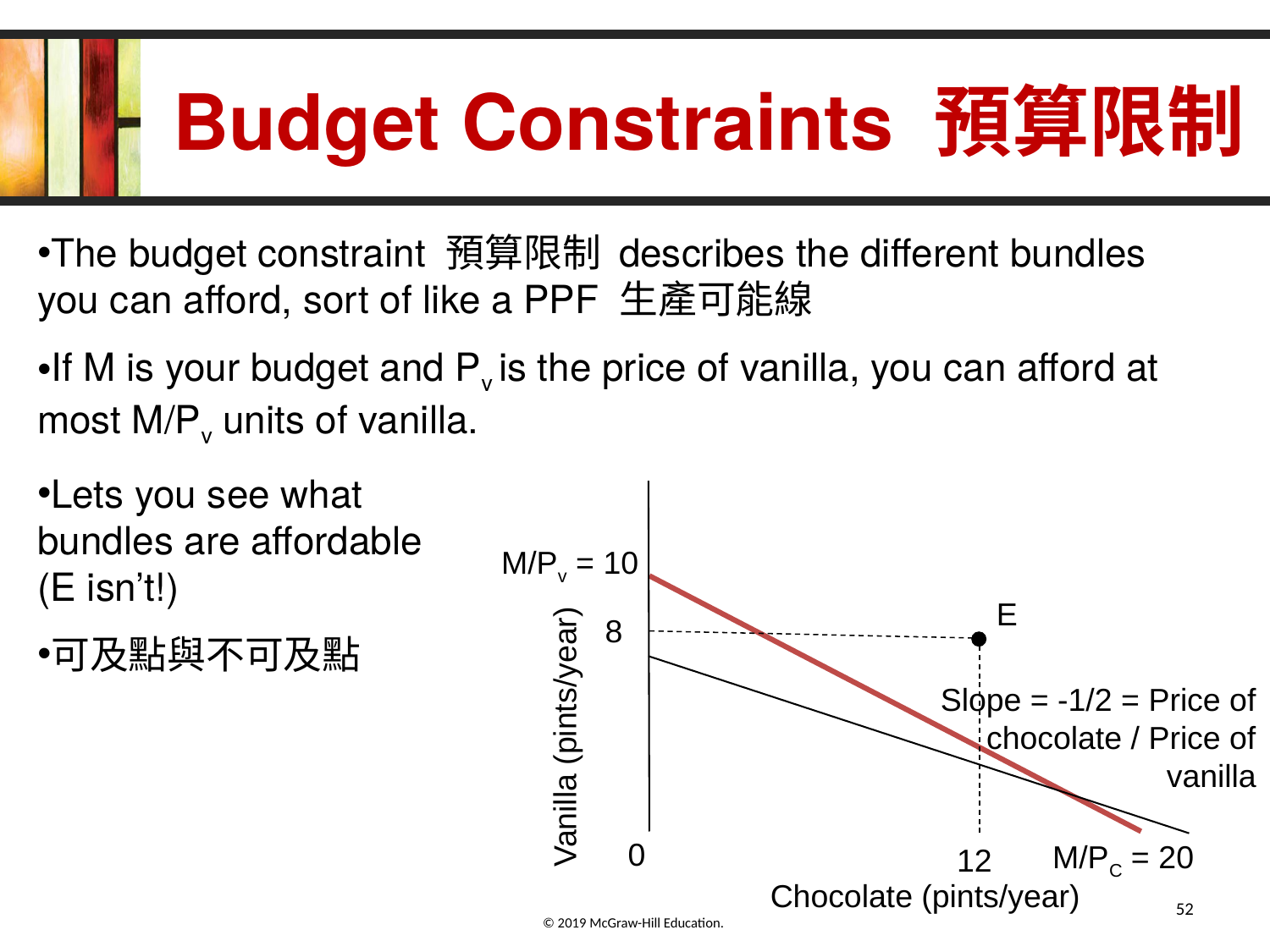

# Budget Constraints 預算限制
The budget constraint 預算限制 describes the different bundles you can afford, sort of like a PPF 生產可能線
If M is your budget and Pv is the price of vanilla, you can afford at most M/Pv units of vanilla.
Lets you see what
bundles are affordable
(E isn’t!)
可及點與不可及點

M/Pv = 10
E
8

Slope = -1/2 = Price of chocolate / Price of vanilla
Vanilla (pints/year)
0
M/PC = 20
12
Chocolate (pints/year)
52
© 2019 McGraw-Hill Education.